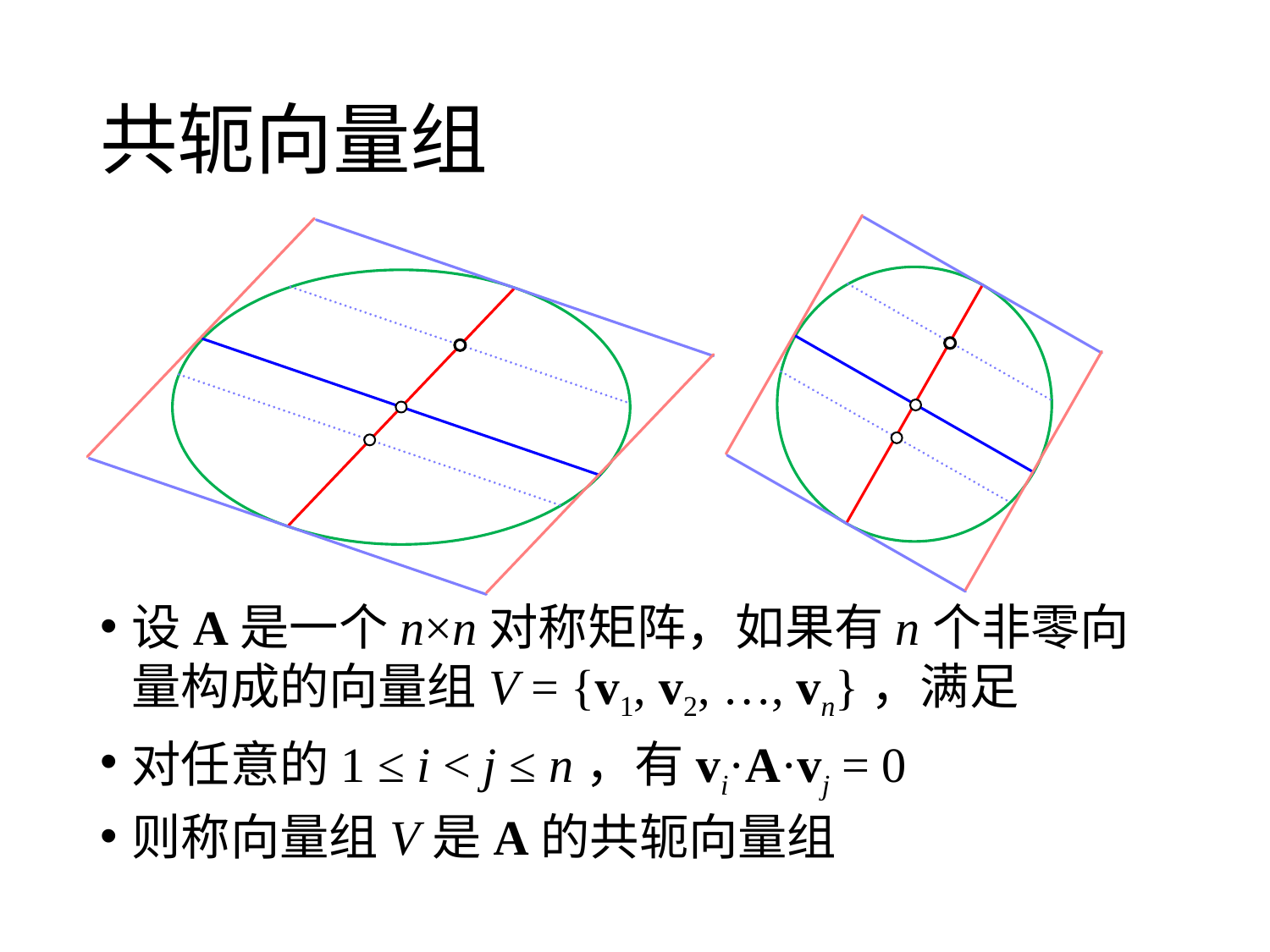

# 共轭向量组

设A是一个n×n对称矩阵，如果有n个非零向量构成的向量组V = {v1, v2, …, vn}，满足
对任意的1 ≤ i < j ≤ n，有vi·A·vj = 0
则称向量组V是A的共轭向量组